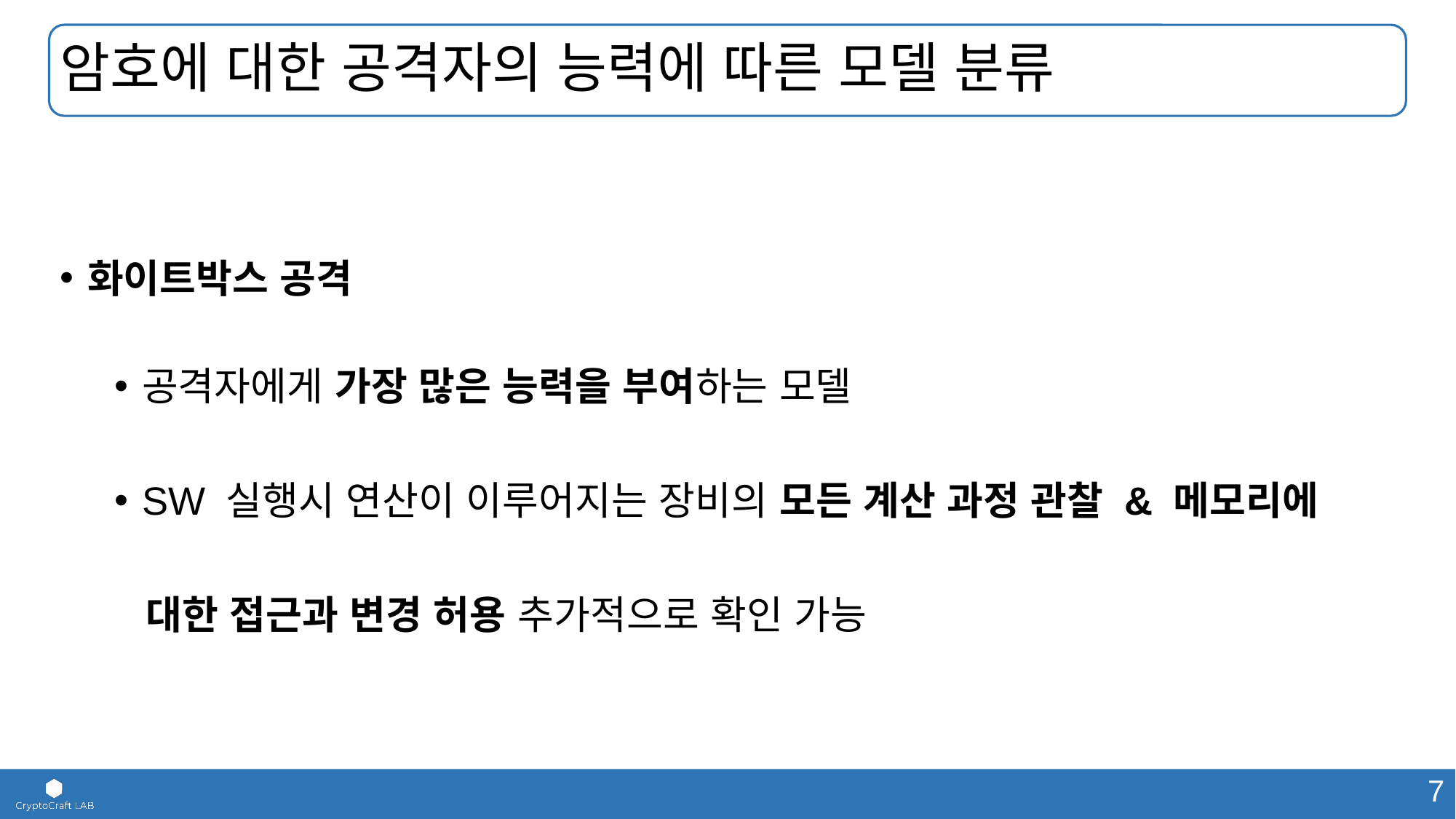

# 암호에 대한 공격자의 능력에 따른 모델 분류

화이트박스 공격

공격자에게 가장 많은 능력을 부여하는 모델

SW 실행시 연산이 이루어지는 장비의 모든 계산 과정 관찰 & 메모리에

  대한 접근과 변경 허용 추가적으로 확인 가능